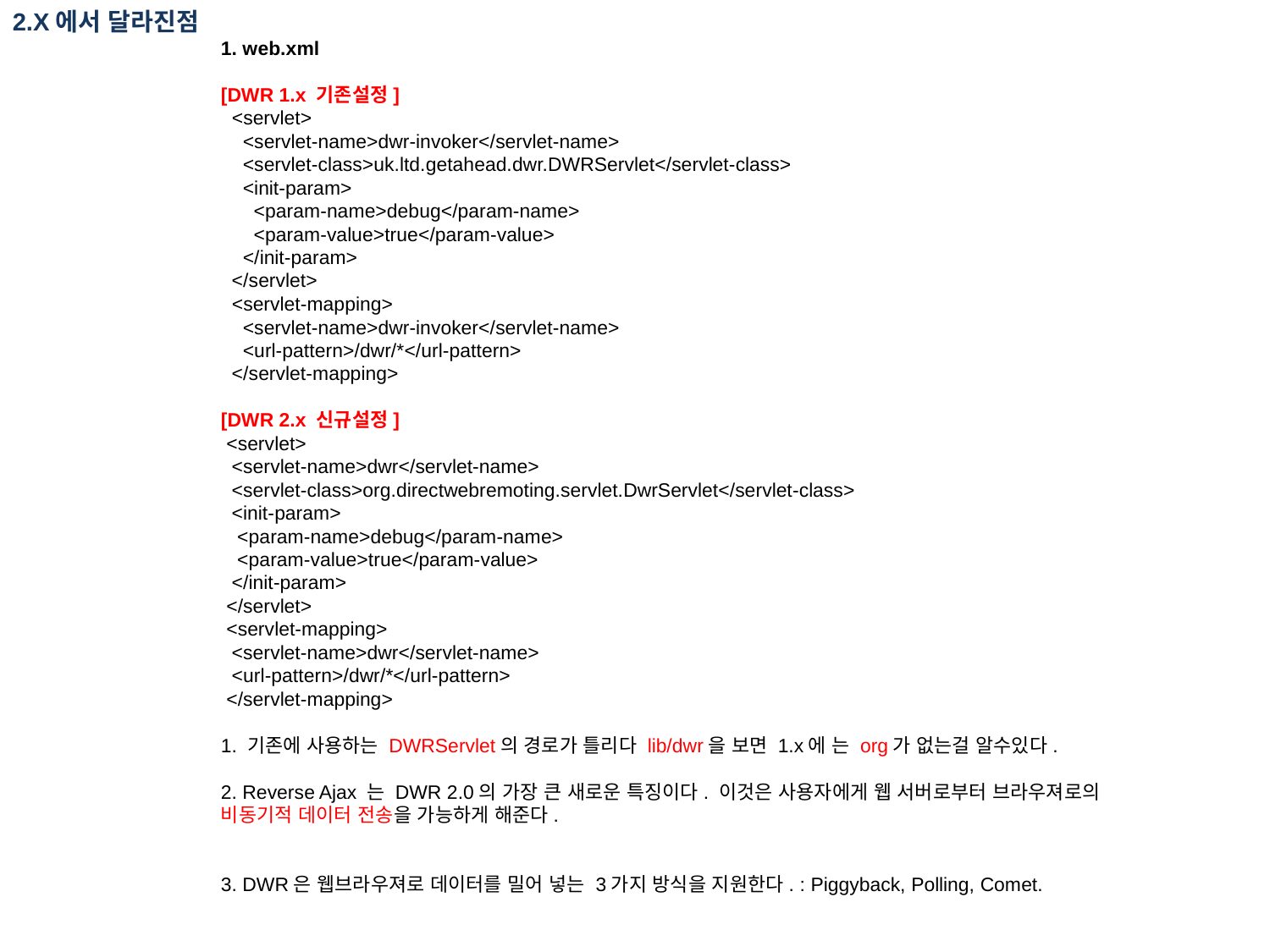

2.X에서 달라진점
1. web.xml
[DWR 1.x 기존설정]
  <servlet>
    <servlet-name>dwr-invoker</servlet-name>
    <servlet-class>uk.ltd.getahead.dwr.DWRServlet</servlet-class>
    <init-param>
      <param-name>debug</param-name>
      <param-value>true</param-value>
    </init-param>
  </servlet>
  <servlet-mapping>
    <servlet-name>dwr-invoker</servlet-name>
    <url-pattern>/dwr/*</url-pattern>
  </servlet-mapping>
[DWR 2.x 신규설정]
 <servlet>
  <servlet-name>dwr</servlet-name>
  <servlet-class>org.directwebremoting.servlet.DwrServlet</servlet-class>
  <init-param>
   <param-name>debug</param-name>
   <param-value>true</param-value>
  </init-param>
 </servlet>
 <servlet-mapping>
  <servlet-name>dwr</servlet-name>
  <url-pattern>/dwr/*</url-pattern>
 </servlet-mapping>

1. 기존에 사용하는 DWRServlet의 경로가 틀리다 lib/dwr을 보면 1.x에 는 org가 없는걸 알수있다.

2. Reverse Ajax 는 DWR 2.0의 가장 큰 새로운 특징이다. 이것은 사용자에게 웹 서버로부터 브라우져로의 비동기적 데이터 전송을 가능하게 해준다.

3. DWR은 웹브라우져로 데이터를 밀어 넣는 3가지 방식을 지원한다. : Piggyback, Polling, Comet.